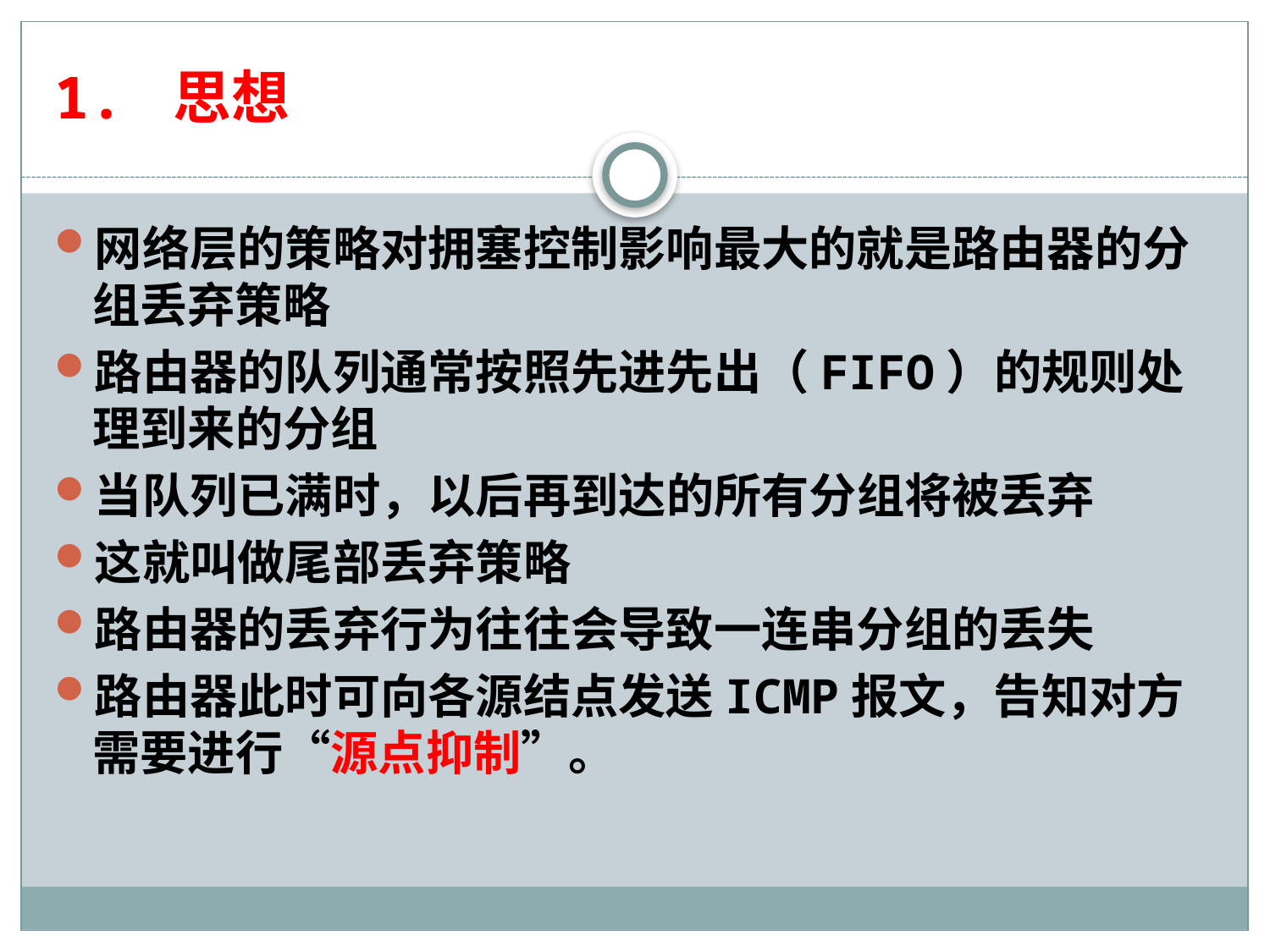

# 1. 思想
网络层的策略对拥塞控制影响最大的就是路由器的分组丢弃策略
路由器的队列通常按照先进先出（FIFO）的规则处理到来的分组
当队列已满时，以后再到达的所有分组将被丢弃
这就叫做尾部丢弃策略
路由器的丢弃行为往往会导致一连串分组的丢失
路由器此时可向各源结点发送ICMP报文，告知对方需要进行“源点抑制”。